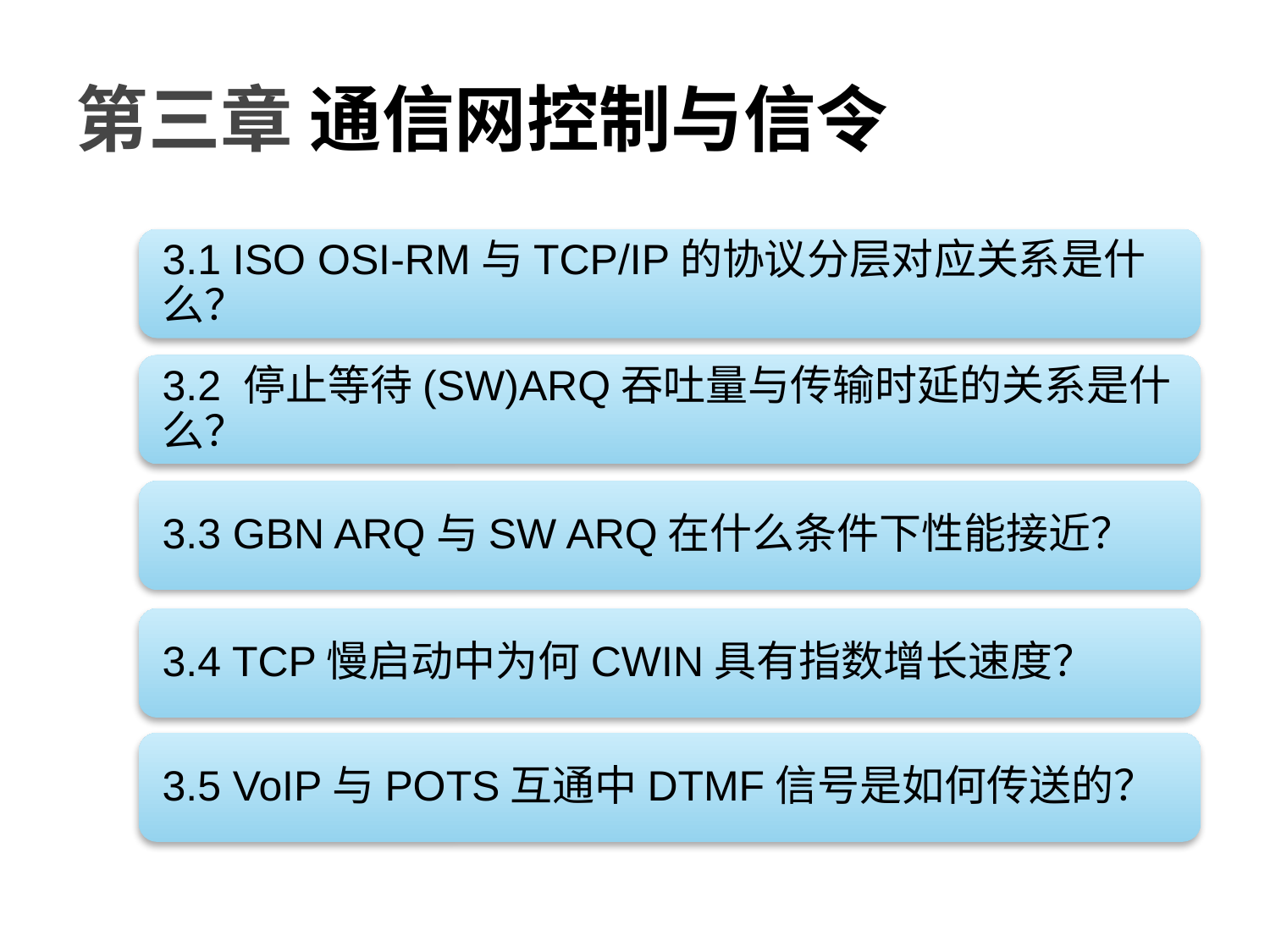

# 第三章 通信网控制与信令
3.1 ISO OSI-RM与TCP/IP的协议分层对应关系是什么？
3.2 停止等待(SW)ARQ吞吐量与传输时延的关系是什么？
3.3 GBN ARQ与SW ARQ在什么条件下性能接近？
3.4 TCP慢启动中为何CWIN具有指数增长速度？
3.5 VoIP与POTS互通中DTMF信号是如何传送的？